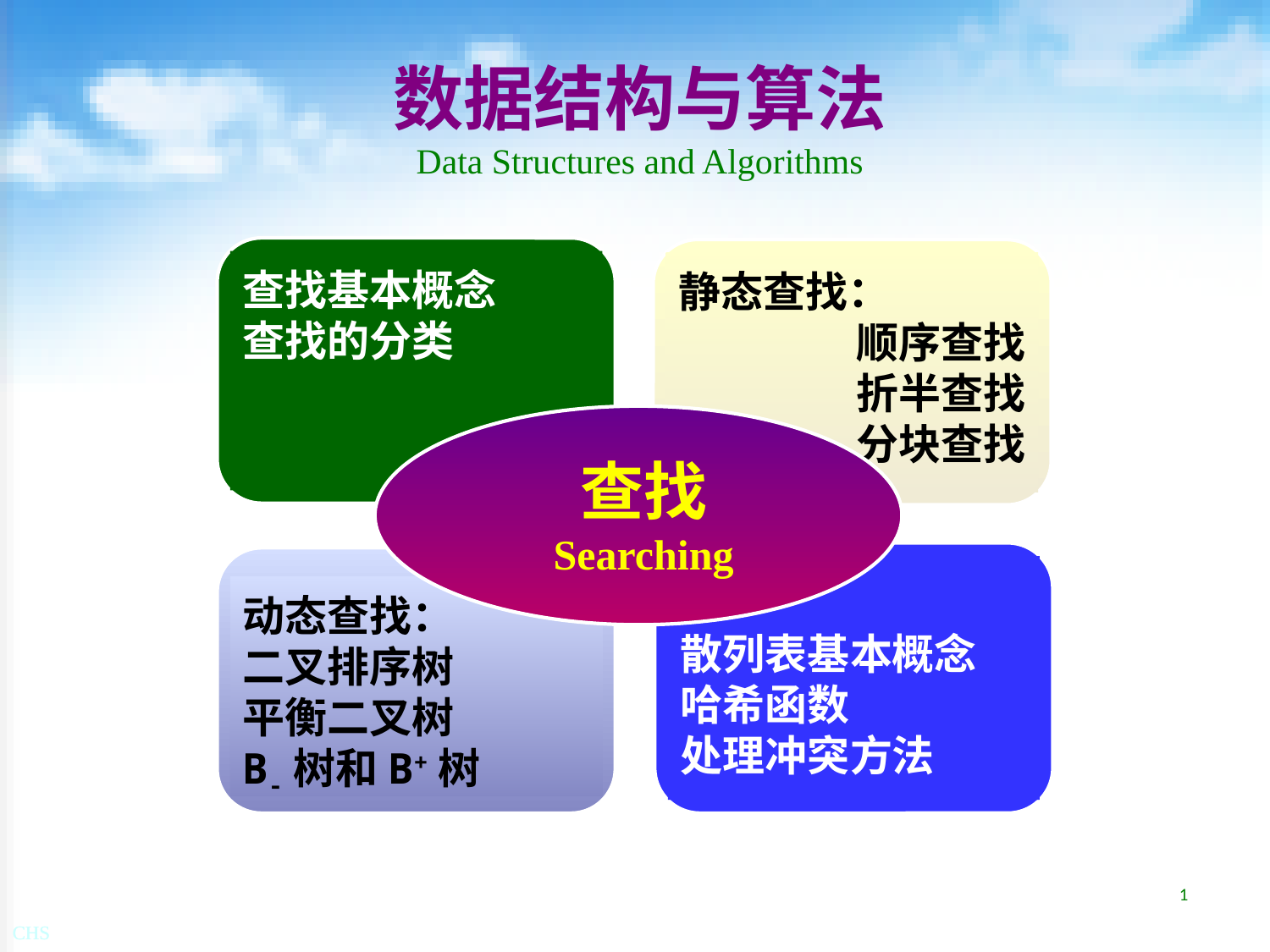

# 数据结构与算法 Data Structures and Algorithms

查找基本概念
查找的分类

静态查找：
顺序查找
折半查找
分块查找

查找
Searching

散列表基本概念
哈希函数
处理冲突方法

动态查找：
二叉排序树
平衡二叉树
B-树和B+树

1